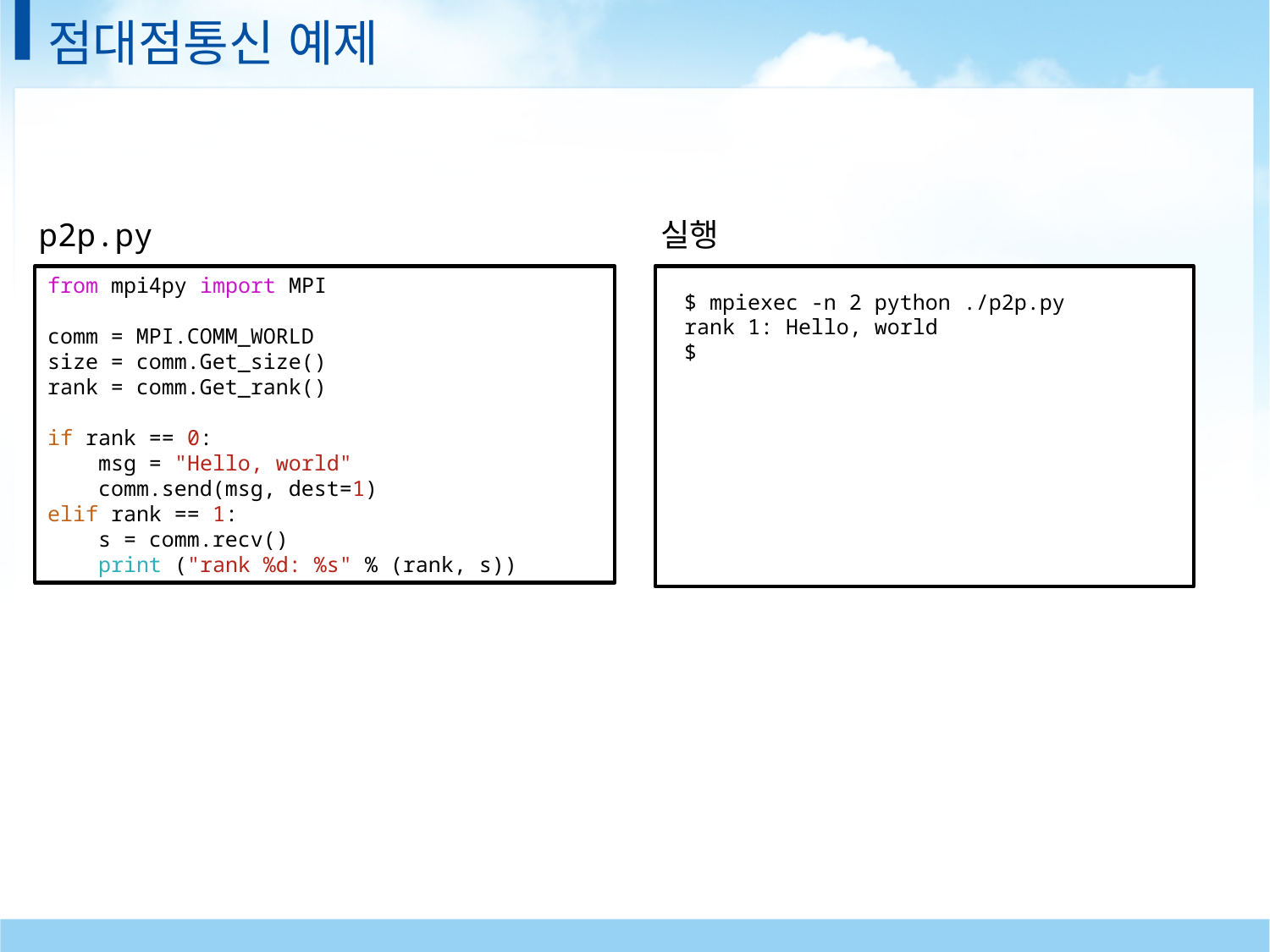

# 점대점통신 예제
p2p.py
실행
from mpi4py import MPI

comm = MPI.COMM_WORLD
size = comm.Get_size()
rank = comm.Get_rank()

if rank == 0:
    msg = "Hello, world"
    comm.send(msg, dest=1)
elif rank == 1:
    s = comm.recv()
    print ("rank %d: %s" % (rank, s))

$ mpiexec -n 2 python ./p2p.py
rank 1: Hello, world
$